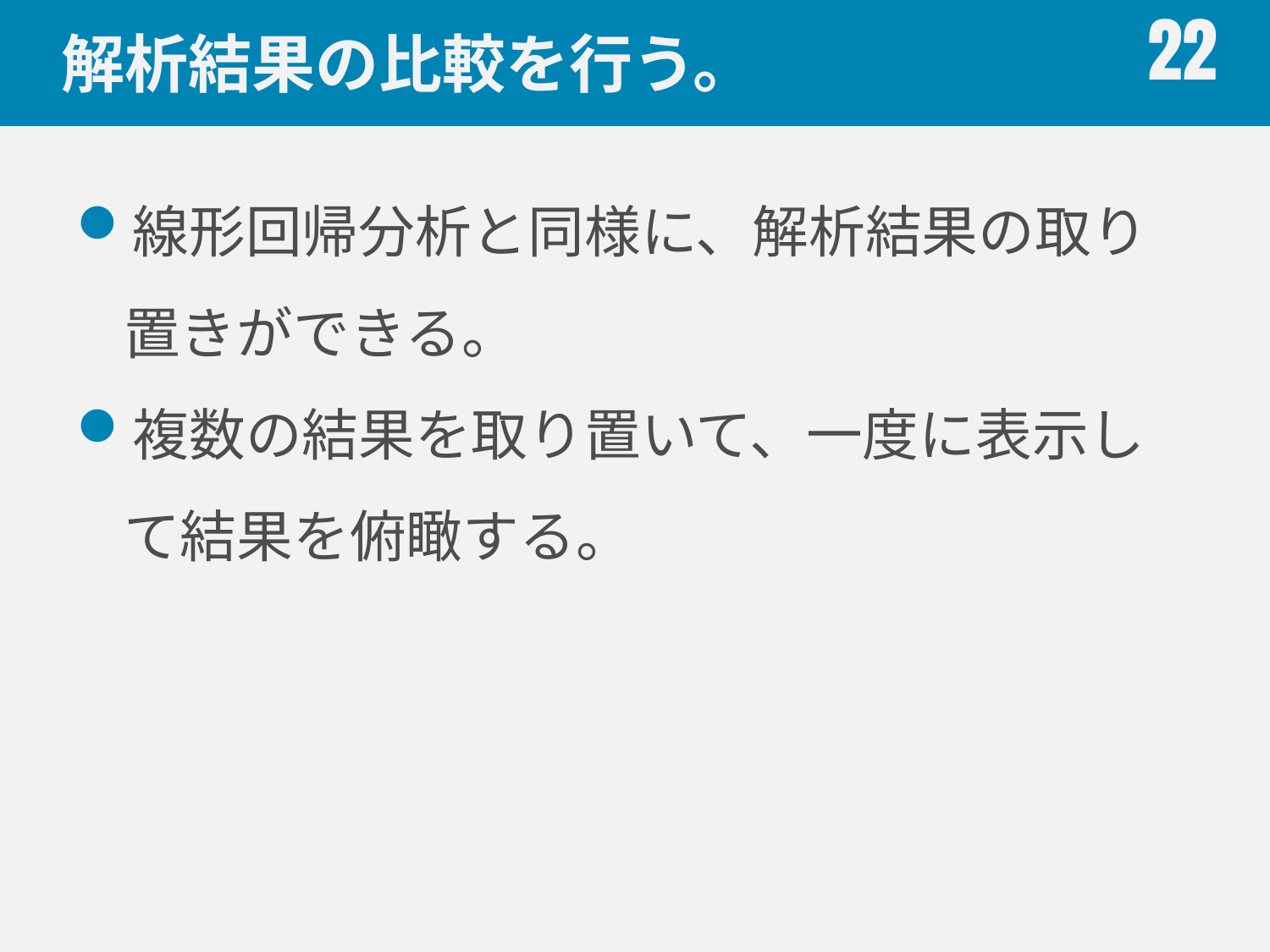

# 解析結果の比較を行う。
22
線形回帰分析と同様に、解析結果の取り置きができる。
複数の結果を取り置いて、一度に表示して結果を俯瞰する。